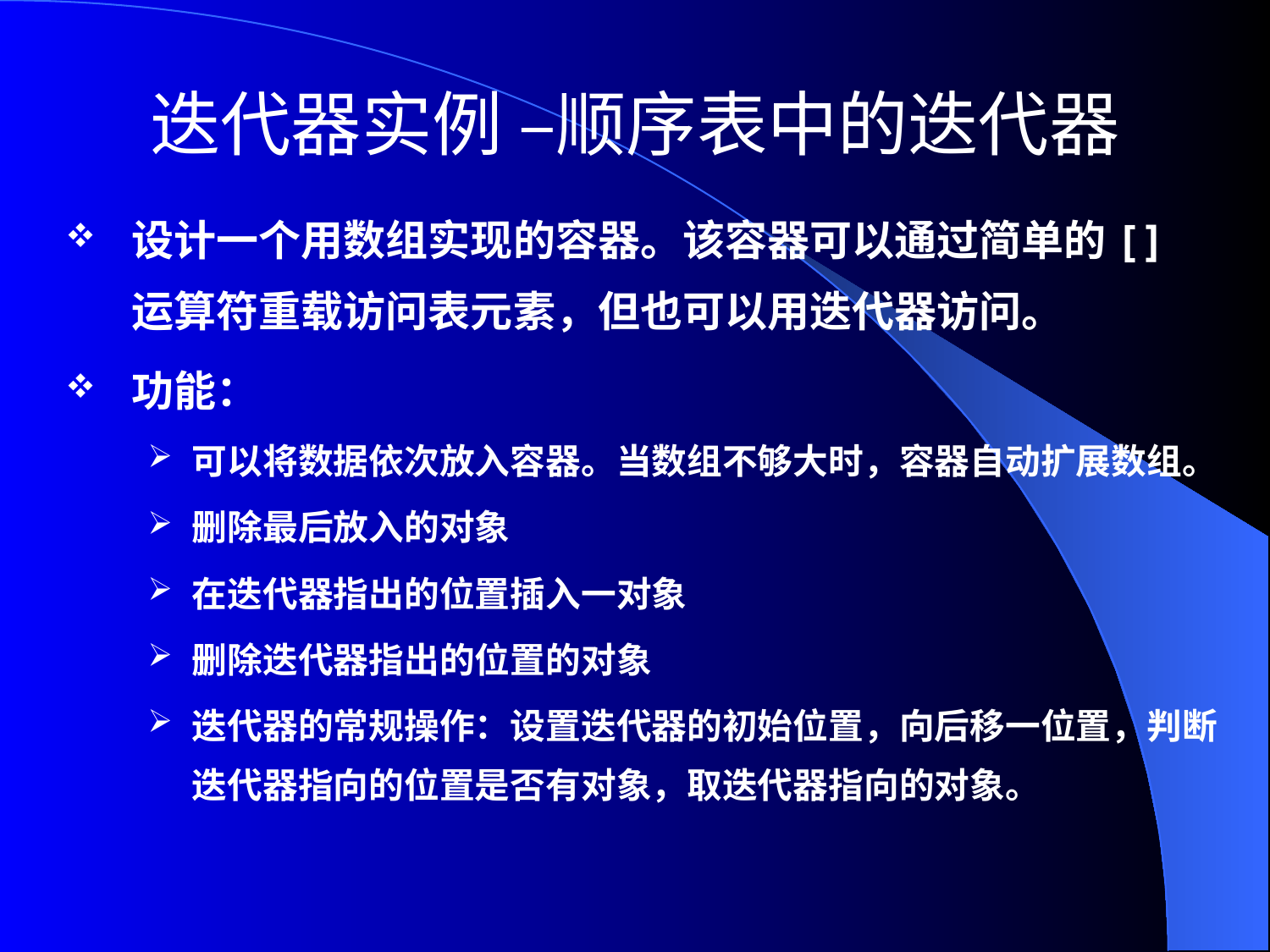

# 迭代器实例 –顺序表中的迭代器
设计一个用数组实现的容器。该容器可以通过简单的[] 运算符重载访问表元素，但也可以用迭代器访问。
功能：
可以将数据依次放入容器。当数组不够大时，容器自动扩展数组。
删除最后放入的对象
在迭代器指出的位置插入一对象
删除迭代器指出的位置的对象
迭代器的常规操作：设置迭代器的初始位置，向后移一位置，判断迭代器指向的位置是否有对象，取迭代器指向的对象。